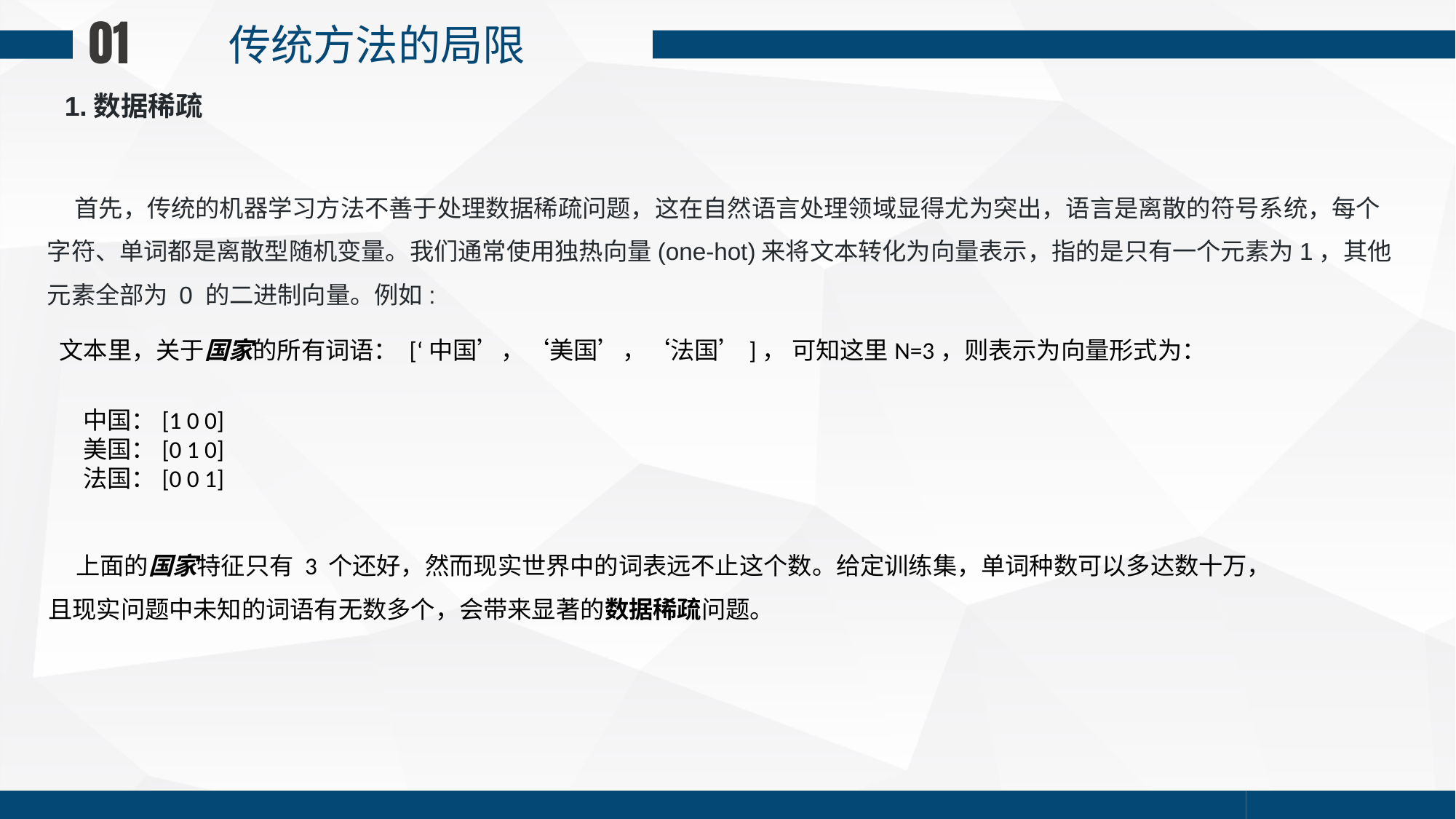

01
传统方法的局限

1.数据稀疏
    首先，传统的机器学习方法不善于处理数据稀疏问题，这在自然语言处理领域显得尤为突出，语言是离散的符号系统，每个字符、单词都是离散型随机变量。我们通常使用独热向量(one-hot)来将文本转化为向量表示，指的是只有一个元素为1，其他元素全部为 0 的二进制向量。例如:
文本里，关于国家的所有词语： [‘中国’，‘美国’，‘法国’]， 可知这里N=3，则表示为向量形式为：
中国：[1 0 0]
美国：[0 1 0]
法国：[0 0 1]
    上面的国家特征只有 3 个还好，然而现实世界中的词表远不止这个数。给定训练集，单词种数可以多达数十万，且现实问题中未知的词语有无数多个，会带来显著的数据稀疏问题。